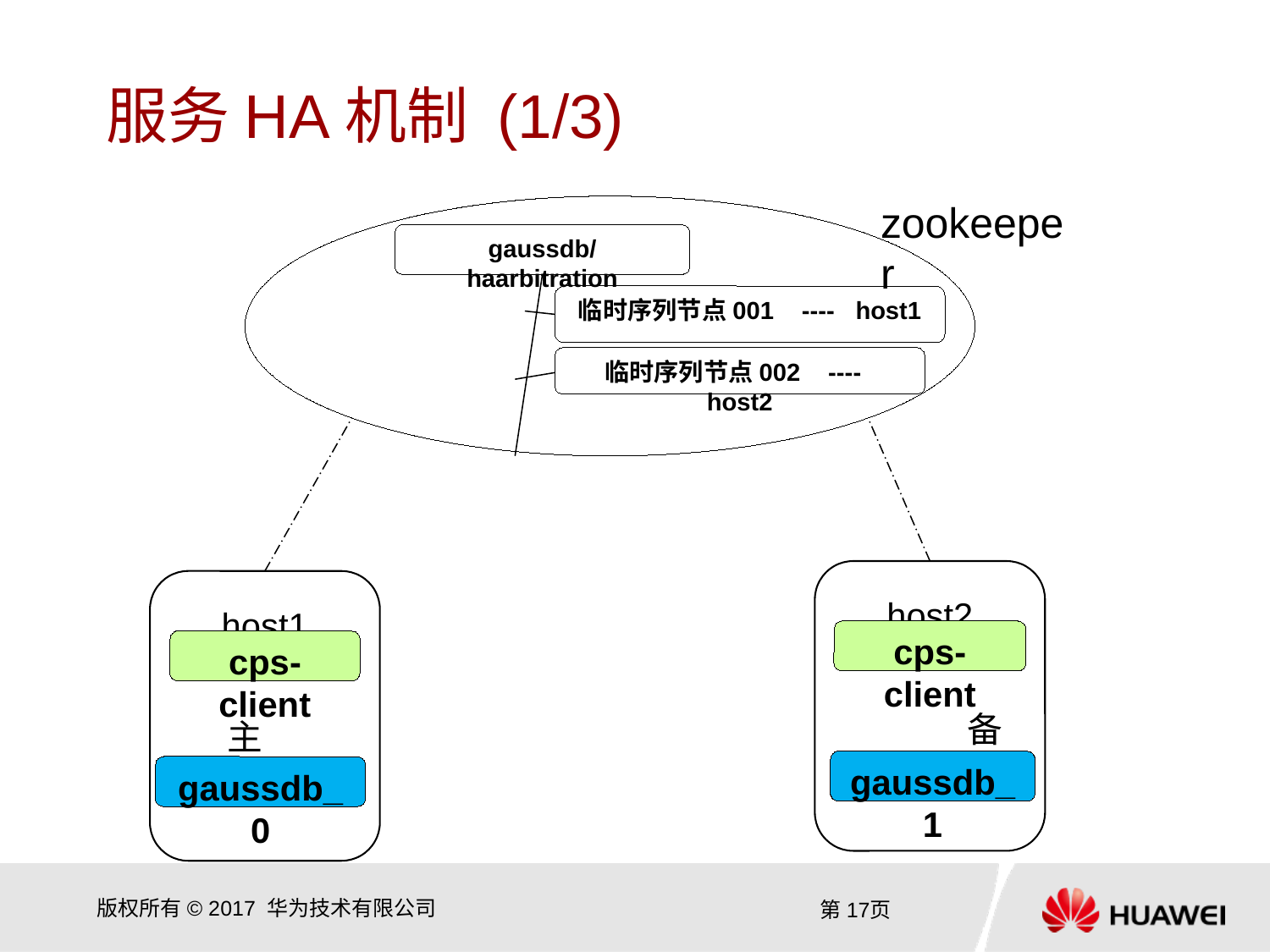

# 服务HA机制 (1/3)
zookeeper

gaussdb/ haarbitration
临时序列节点001    ----   host1
临时序列节点002    ----   host2
host2
host1
cps-client
cps-client
备
主
gaussdb_1
gaussdb_0